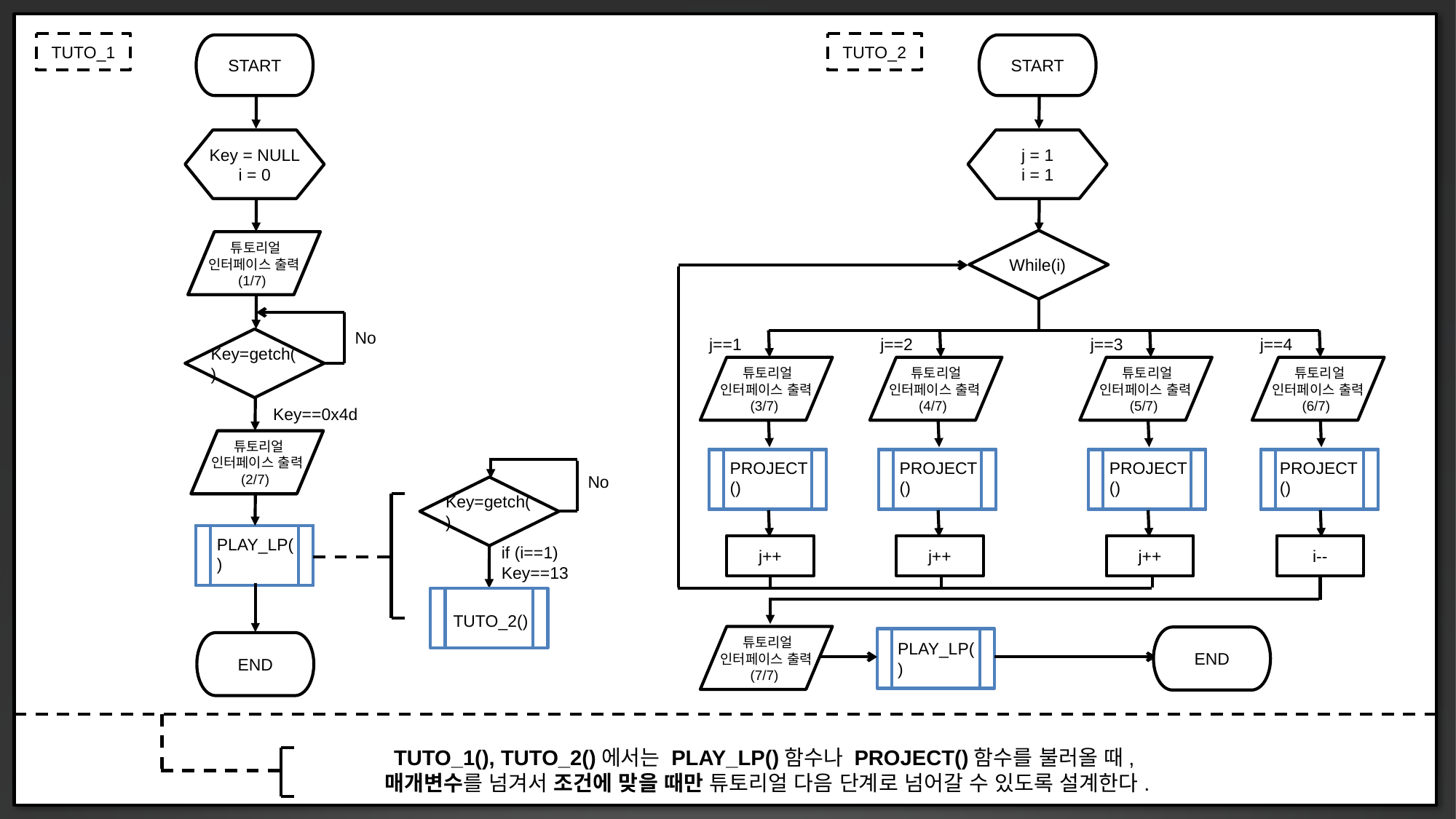

TUTO_1
TUTO_2
START
START
Key = NULL
i = 0
j = 1
i = 1

 튜토리얼
 인터페이스 출력(1/7)

While(i)
No
j==1
j==2
j==3
j==4

Key=getch()
 튜토리얼
 인터페이스 출력(3/7)
 튜토리얼
 인터페이스 출력(4/7)
 튜토리얼
 인터페이스 출력(5/7)
 튜토리얼
 인터페이스 출력(6/7)

Key==0x4d
 튜토리얼
 인터페이스 출력(2/7)

PROJECT()
PROJECT()
PROJECT()
PROJECT()
No

Key=getch()

PLAY_LP()
j++
j++
j++
i--
if (i==1)
Key==13

TUTO_2()
 튜토리얼
 인터페이스 출력(7/7)

END

END
PLAY_LP()
TUTO_1(), TUTO_2()에서는 PLAY_LP()함수나 PROJECT()함수를 불러올 때,
매개변수를 넘겨서 조건에 맞을 때만 튜토리얼 다음 단계로 넘어갈 수 있도록 설계한다.